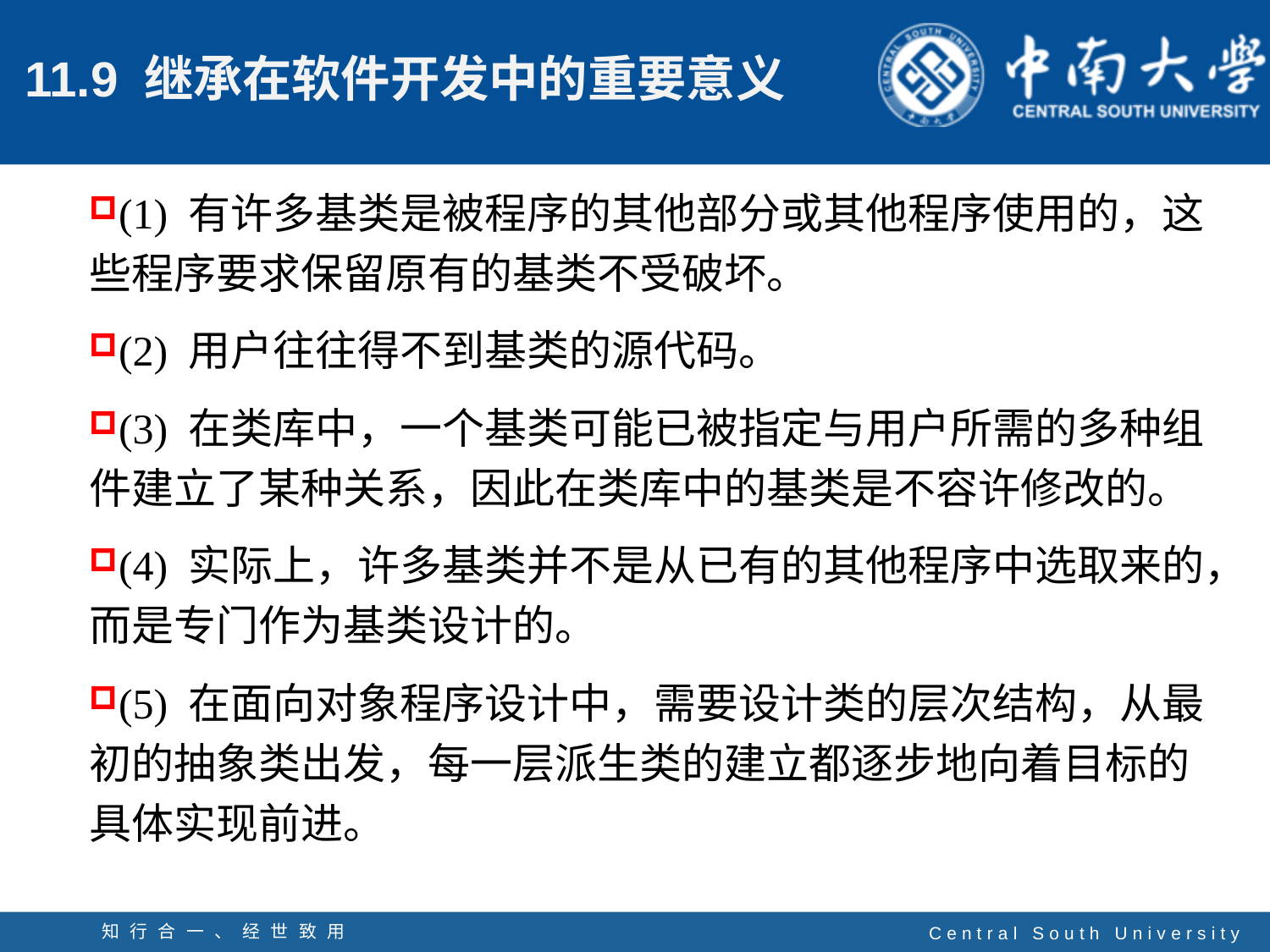

(1) 有许多基类是被程序的其他部分或其他程序使用的，这些程序要求保留原有的基类不受破坏。
(2) 用户往往得不到基类的源代码。
(3) 在类库中，一个基类可能已被指定与用户所需的多种组件建立了某种关系，因此在类库中的基类是不容许修改的。
(4) 实际上，许多基类并不是从已有的其他程序中选取来的，而是专门作为基类设计的。
(5) 在面向对象程序设计中，需要设计类的层次结构，从最初的抽象类出发，每一层派生类的建立都逐步地向着目标的具体实现前进。

知行合一、经世致用
自强不息 厚德载物
Central South University